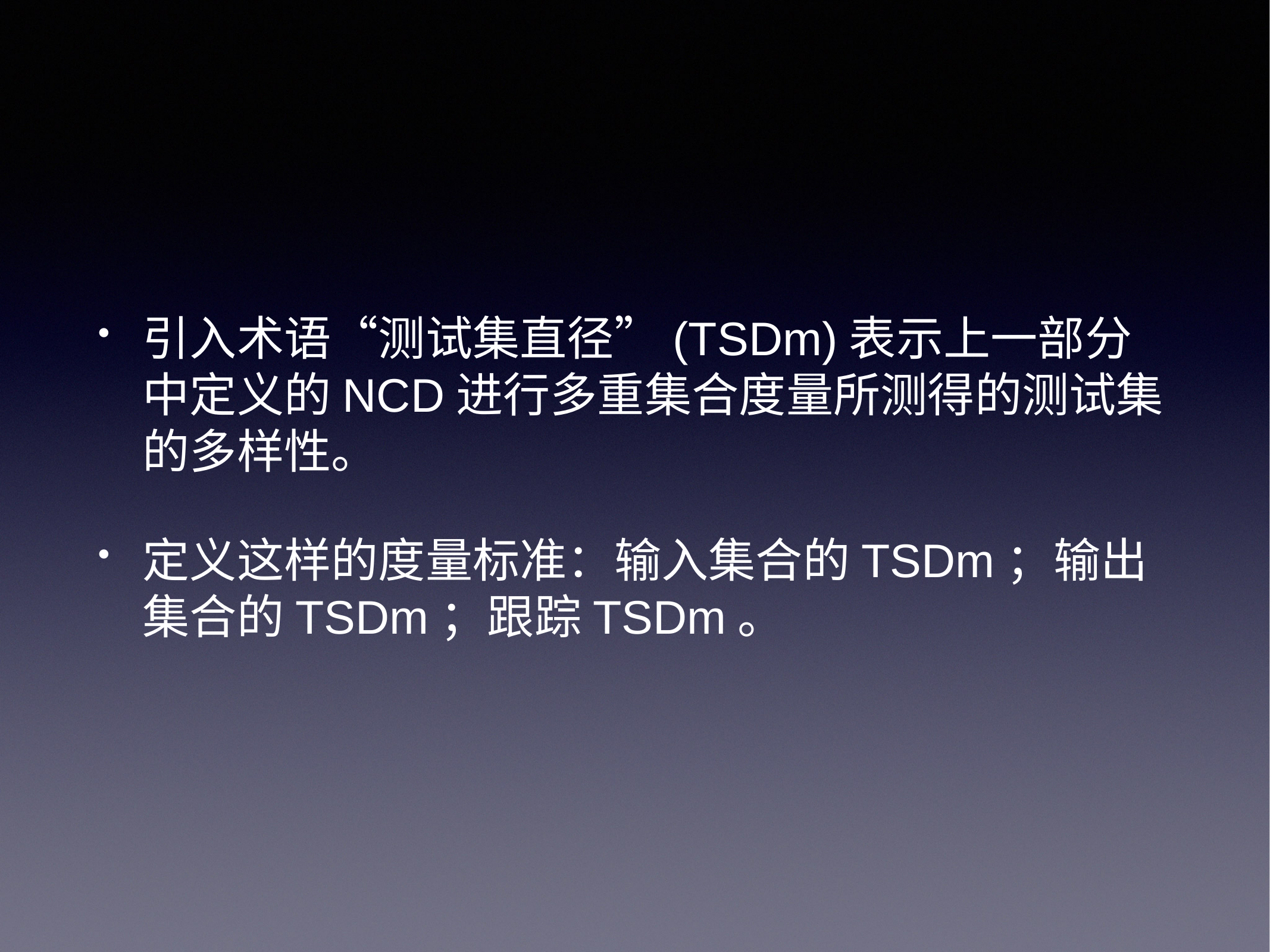

引入术语“测试集直径”(TSDm)表示上一部分中定义的NCD进行多重集合度量所测得的测试集的多样性。
定义这样的度量标准：输入集合的TSDm；输出集合的TSDm；跟踪TSDm。